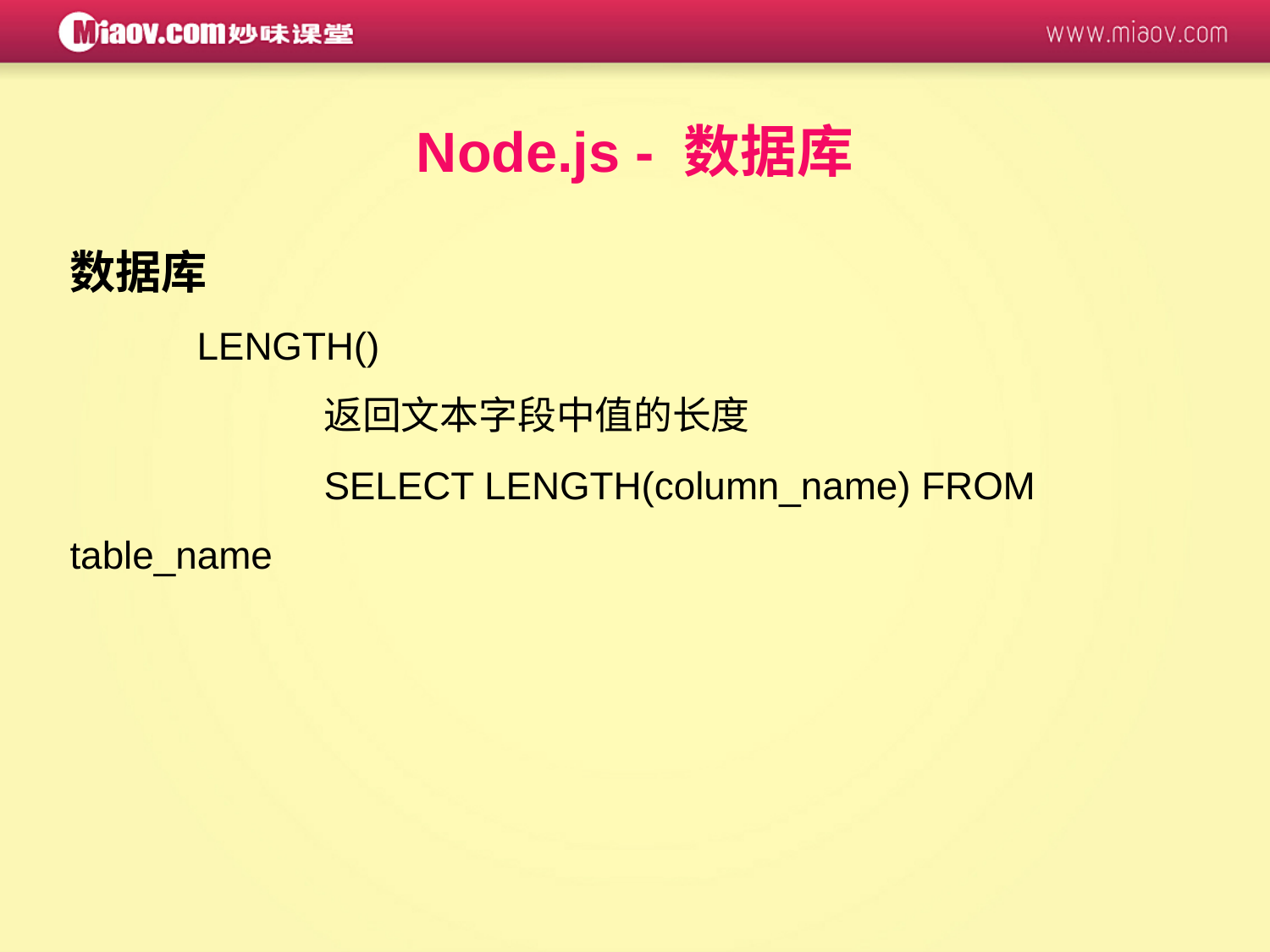

Node.js - 数据库
数据库
	LENGTH()
		返回文本字段中值的长度
		SELECT LENGTH(column_name) FROM table_name